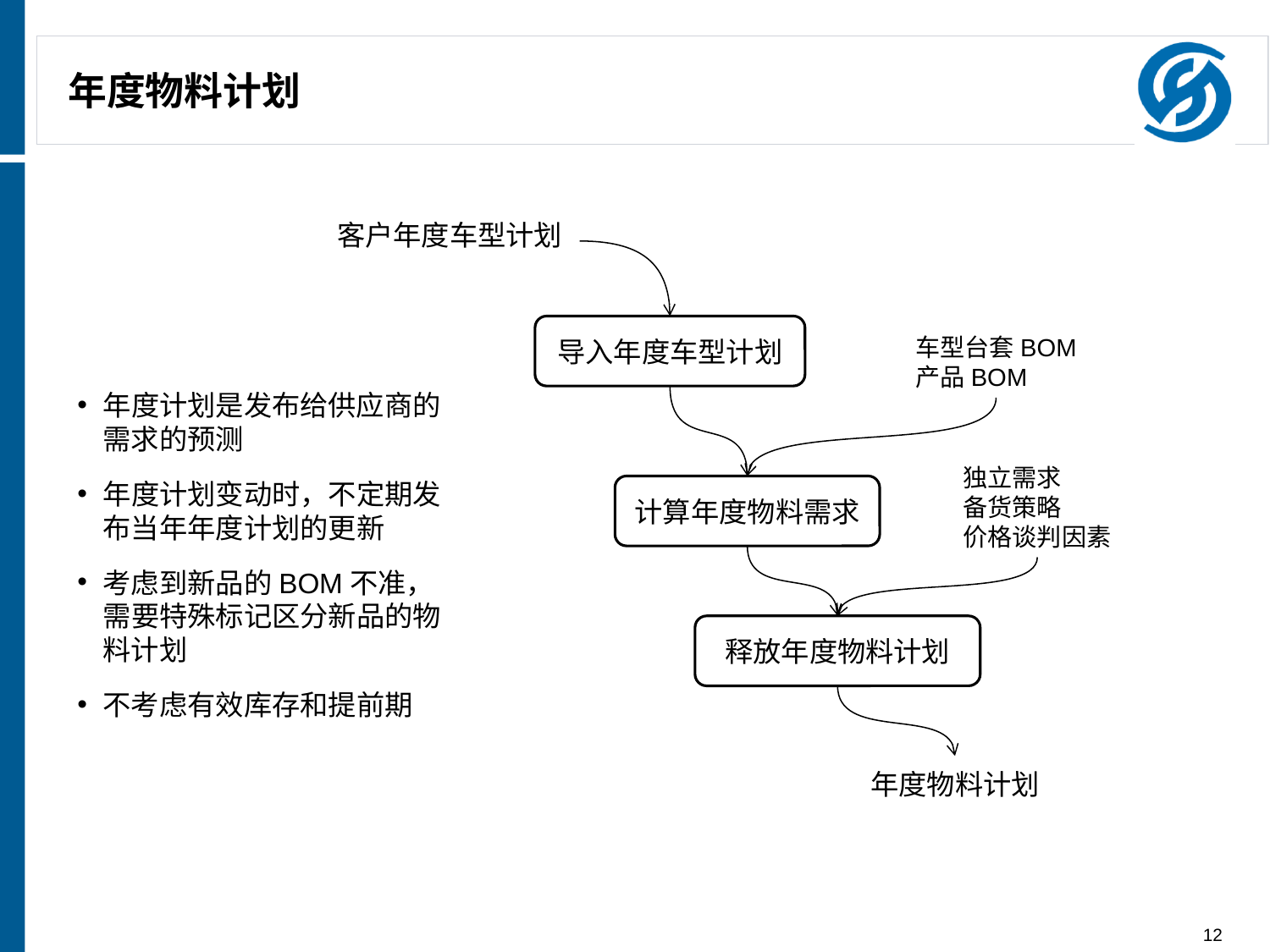

# 年度物料计划
客户年度车型计划
导入年度车型计划
车型台套BOM
产品BOM
年度计划是发布给供应商的需求的预测
年度计划变动时，不定期发布当年年度计划的更新
考虑到新品的BOM不准，需要特殊标记区分新品的物料计划
不考虑有效库存和提前期
独立需求
备货策略
价格谈判因素
计算年度物料需求
释放年度物料计划
年度物料计划
12